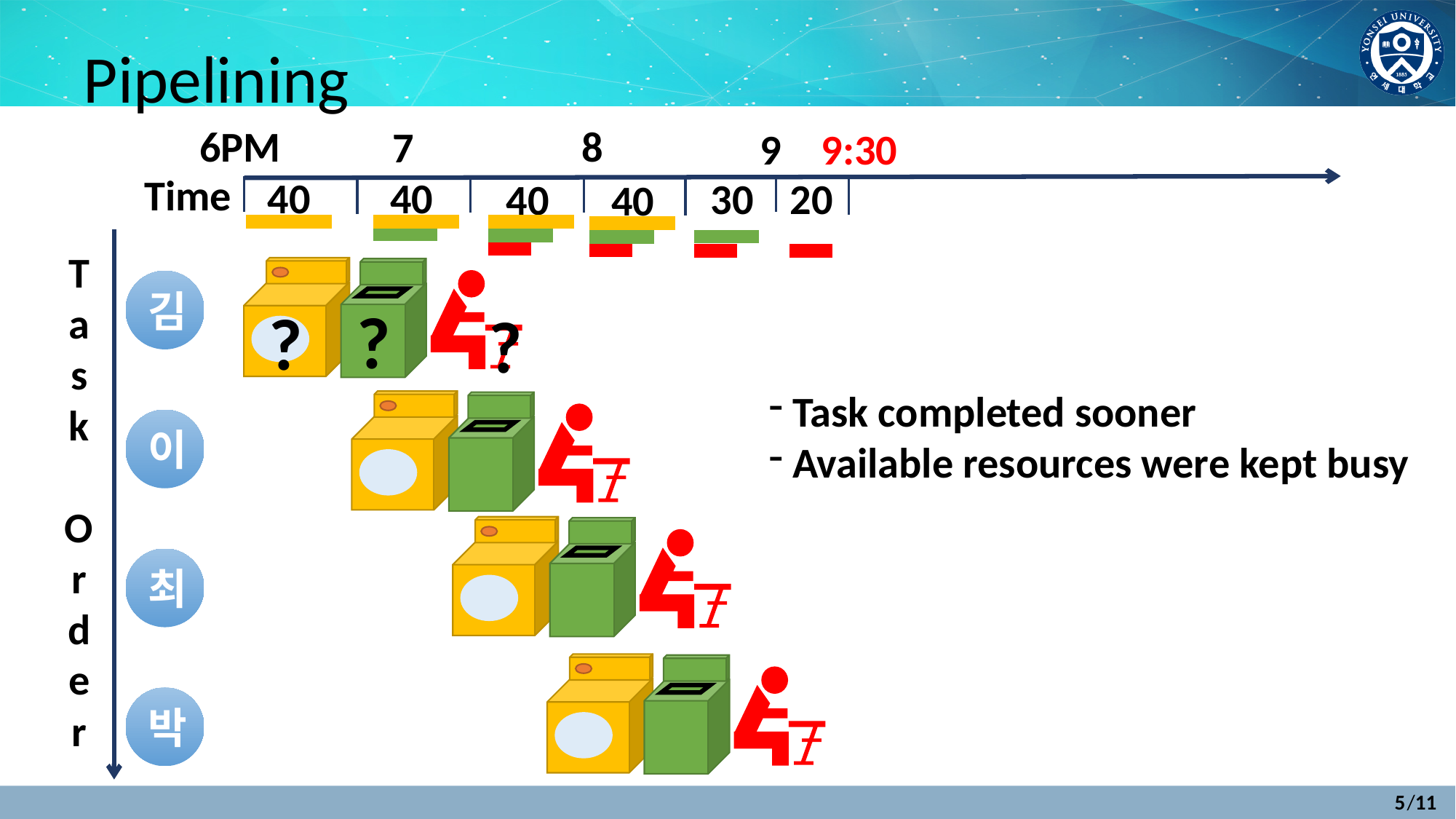

# Pipelining
6PM
8
7
9
9:30
Time
40
40
30
20
40
40

T
a
s
k
O
r
d
e
r

김
?
?

?
 Task completed sooner
 Available resources were kept busy

이

최

박
5